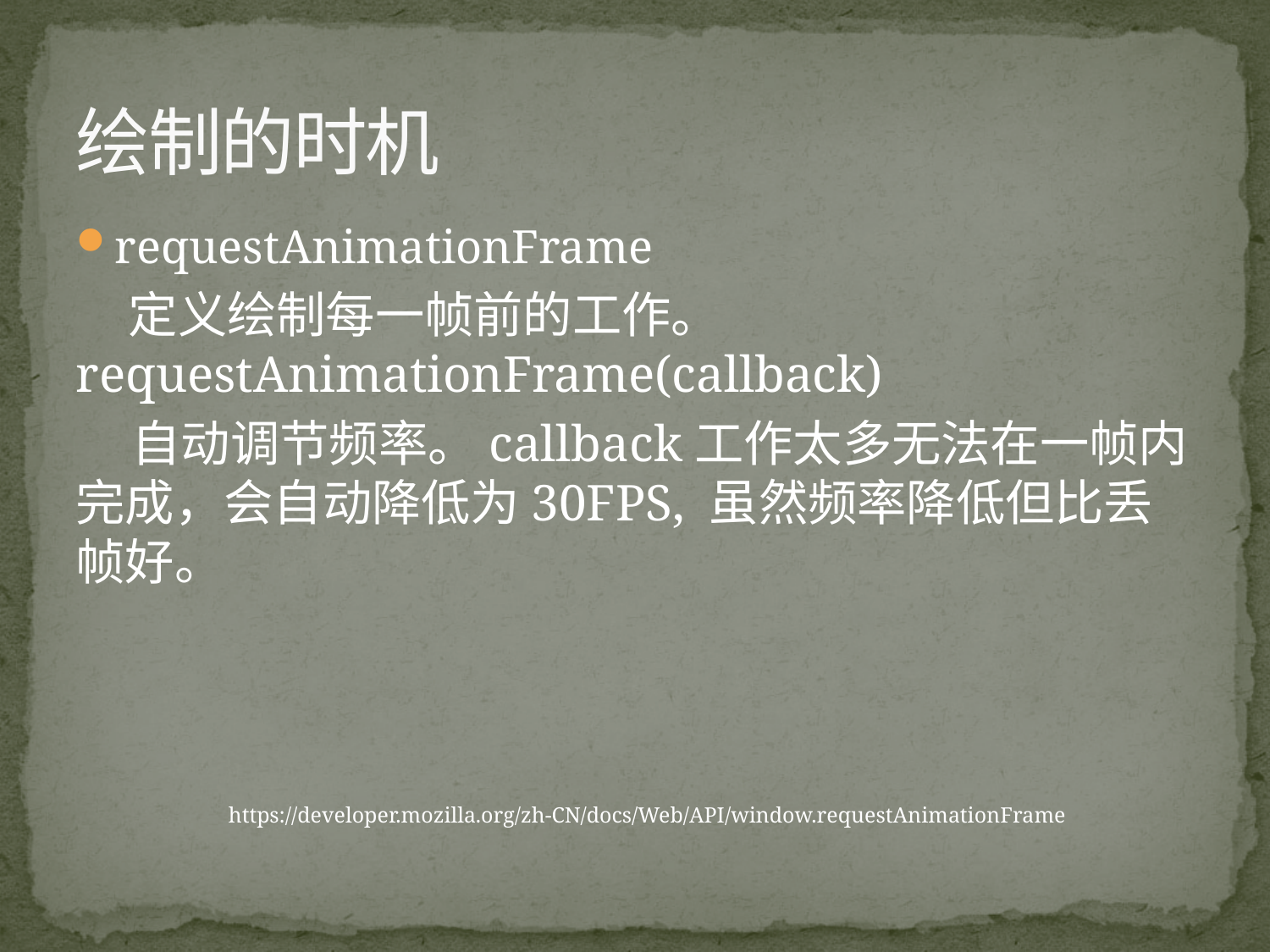

# 绘制的时机
requestAnimationFrame
    定义绘制每一帧前的工作。 requestAnimationFrame(callback)
    自动调节频率。callback工作太多无法在一帧内完成，会自动降低为30FPS, 虽然频率降低但比丢帧好。

https://developer.mozilla.org/zh-CN/docs/Web/API/window.requestAnimationFrame